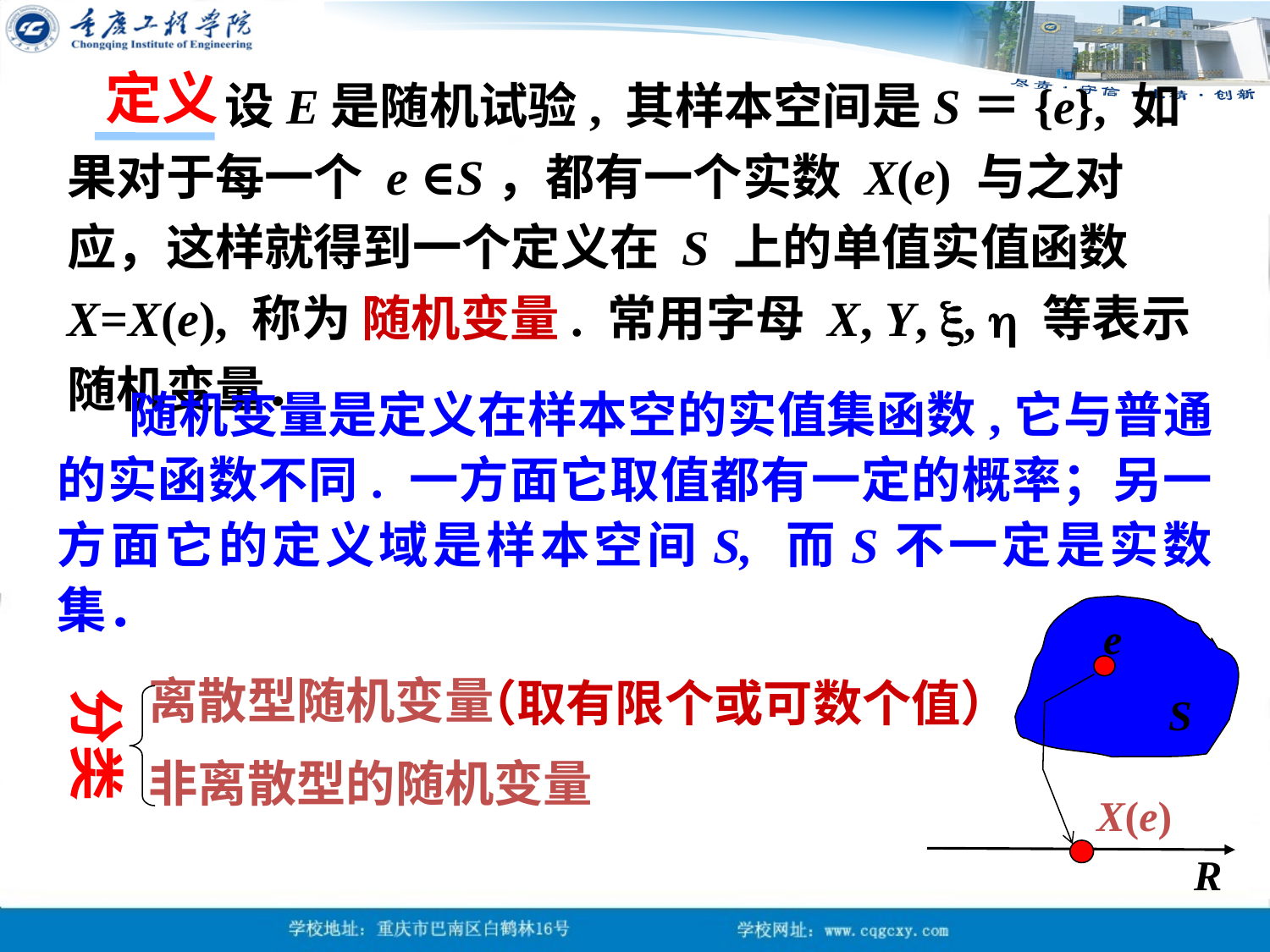

定义
             设E是随机试验, 其样本空间是S＝{e}, 如果对于每一个 e ∈S，都有一个实数 X(e) 与之对应，这样就得到一个定义在 S 上的单值实值函数 X=X(e), 称为 随机变量. 常用字母 X, Y, ξ, η 等表示随机变量．

     随机变量是定义在样本空的实值集函数,它与普通的实函数不同. 一方面它取值都有一定的概率；另一方面它的定义域是样本空间S, 而S不一定是实数集．

e

离散型随机变量
（取有限个或可数个值）
分类
S

非离散型的随机变量
X(e)

R